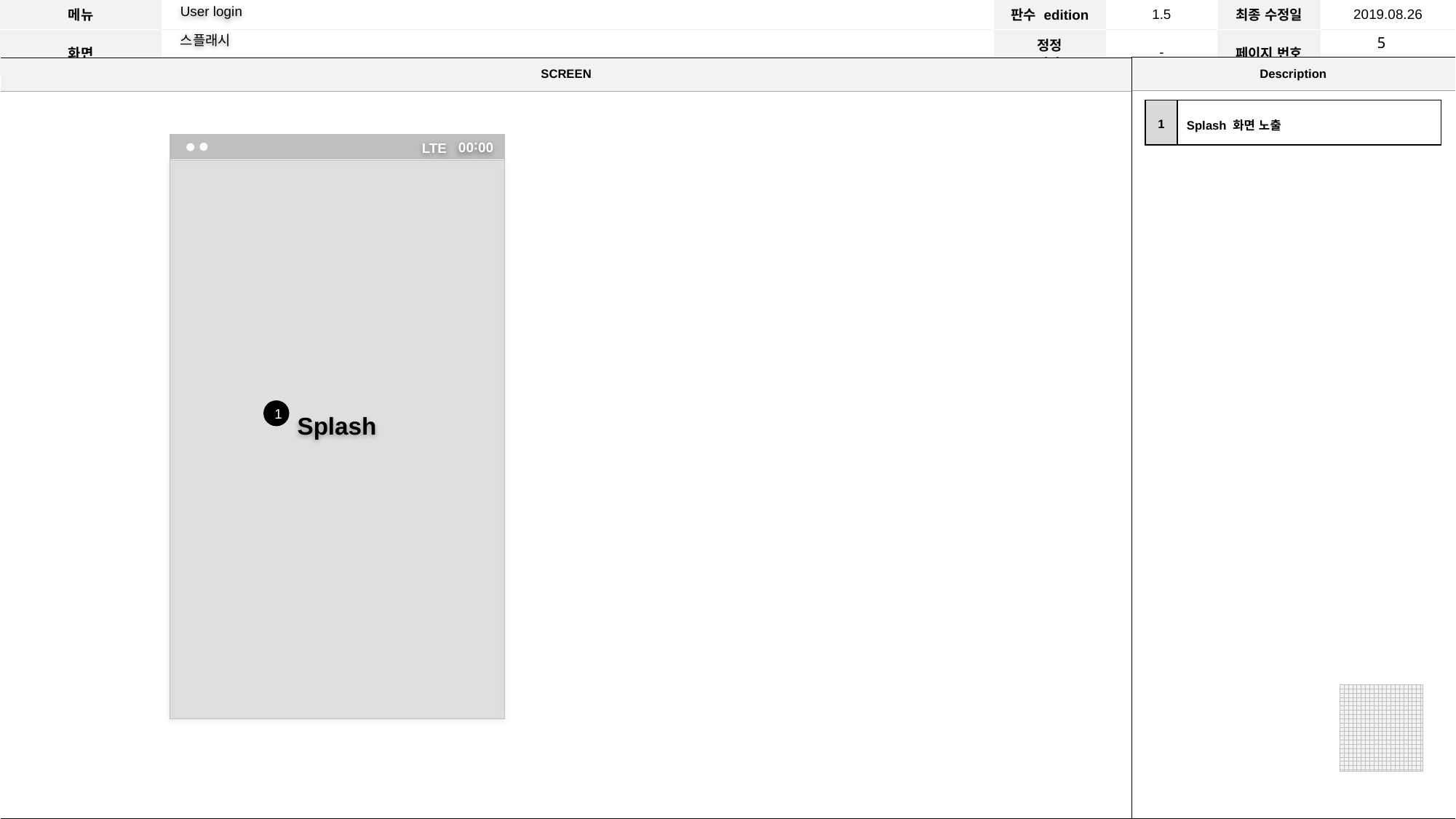

User login
5
스플래시
| 1 | Splash 화면 노출 |
| --- | --- |

LTE
00:00

Splash

1